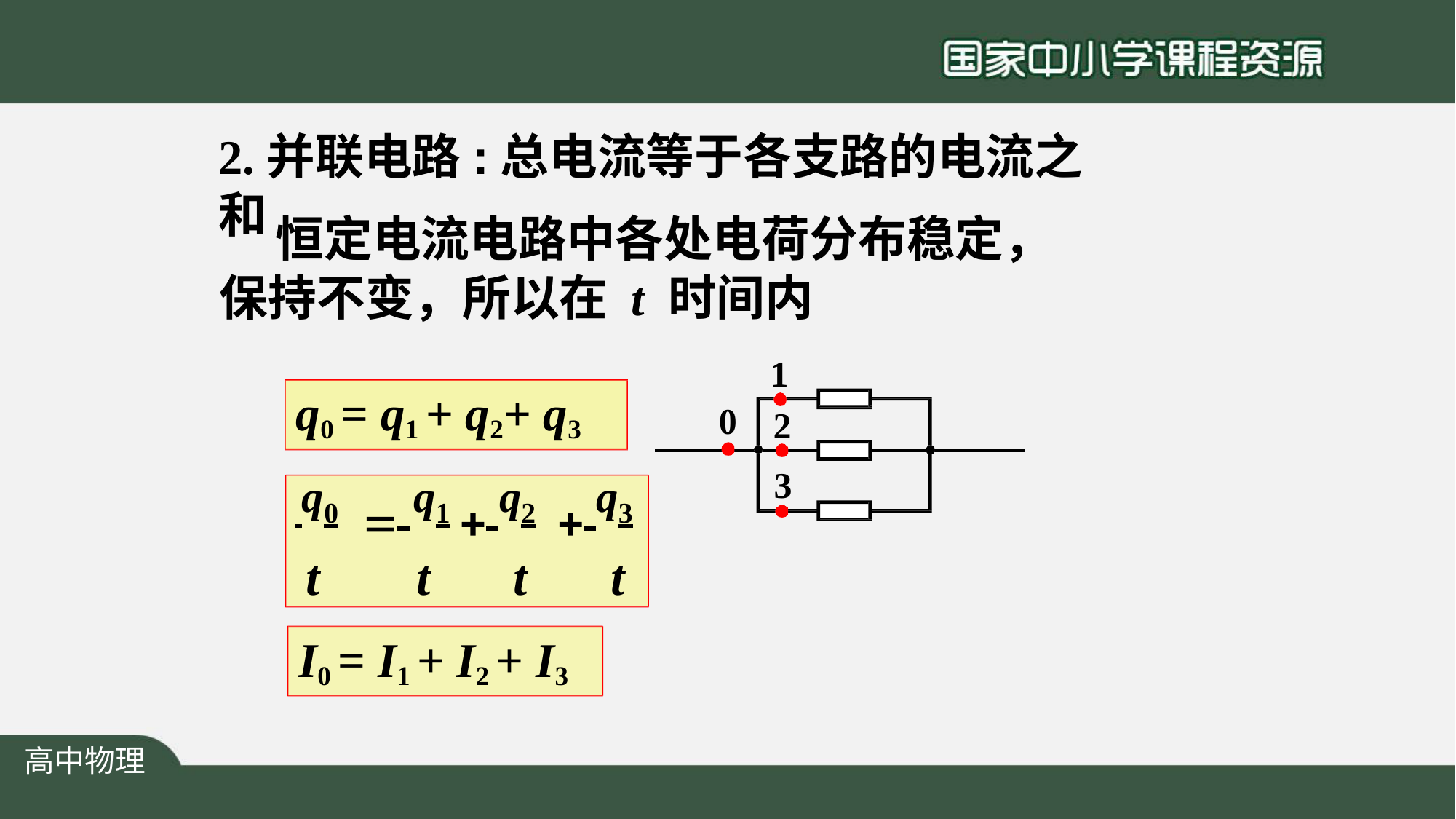

# 2.并联电路:总电流等于各支路的电流之和
    恒定电流电路中各处电荷分布稳定， 保持不变，所以在 t 时间内
1
2

q0 = q1 + q2+ q3

0

3

 q0	= q1	+ q2	+ q3
t	t	t	t
I0 = I1 + I2 + I3

高中物理